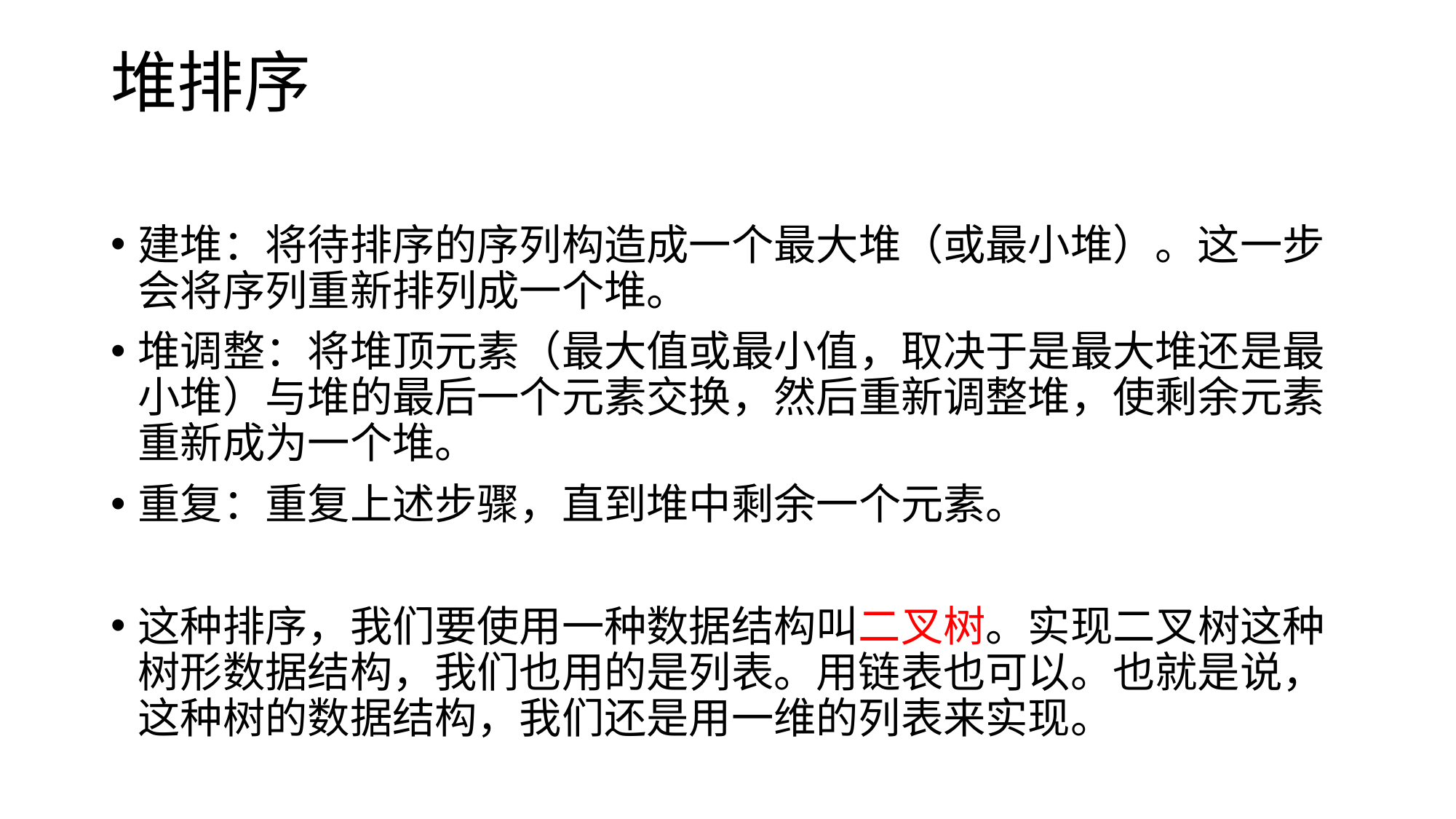

# 堆排序
建堆：将待排序的序列构造成一个最大堆（或最小堆）。这一步会将序列重新排列成一个堆。
堆调整：将堆顶元素（最大值或最小值，取决于是最大堆还是最小堆）与堆的最后一个元素交换，然后重新调整堆，使剩余元素重新成为一个堆。
重复：重复上述步骤，直到堆中剩余一个元素。

这种排序，我们要使用一种数据结构叫二叉树。实现二叉树这种树形数据结构，我们也用的是列表。用链表也可以。也就是说，这种树的数据结构，我们还是用一维的列表来实现。